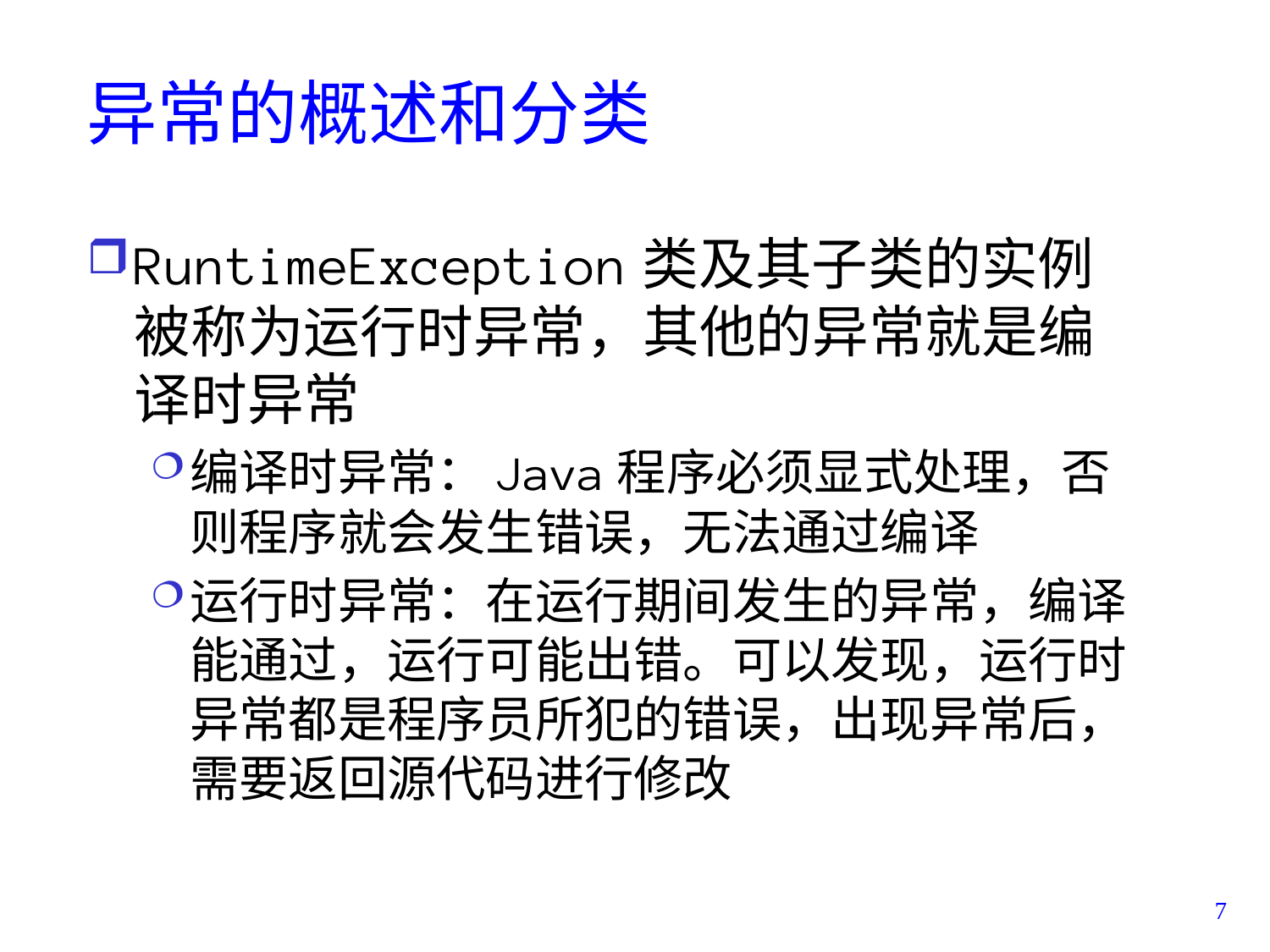

# 异常的概述和分类
RuntimeException类及其子类的实例被称为运行时异常，其他的异常就是编译时异常
编译时异常：Java程序必须显式处理，否则程序就会发生错误，无法通过编译
运行时异常：在运行期间发生的异常，编译能通过，运行可能出错。可以发现，运行时异常都是程序员所犯的错误，出现异常后，需要返回源代码进行修改
7